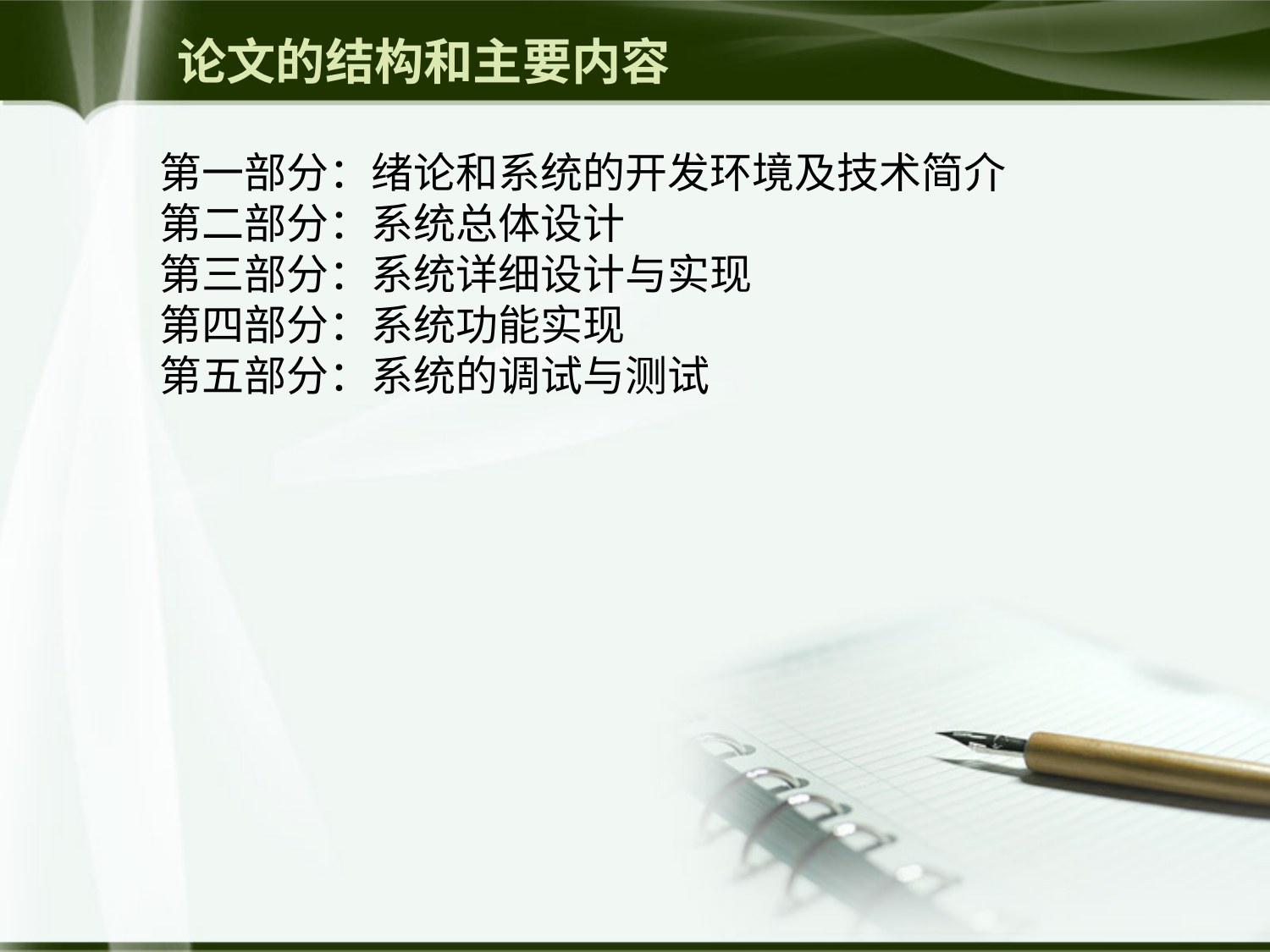

论文的结构和主要内容
第一部分：绪论和系统的开发环境及技术简介
第二部分：系统总体设计
第三部分：系统详细设计与实现
第四部分：系统功能实现
第五部分：系统的调试与测试